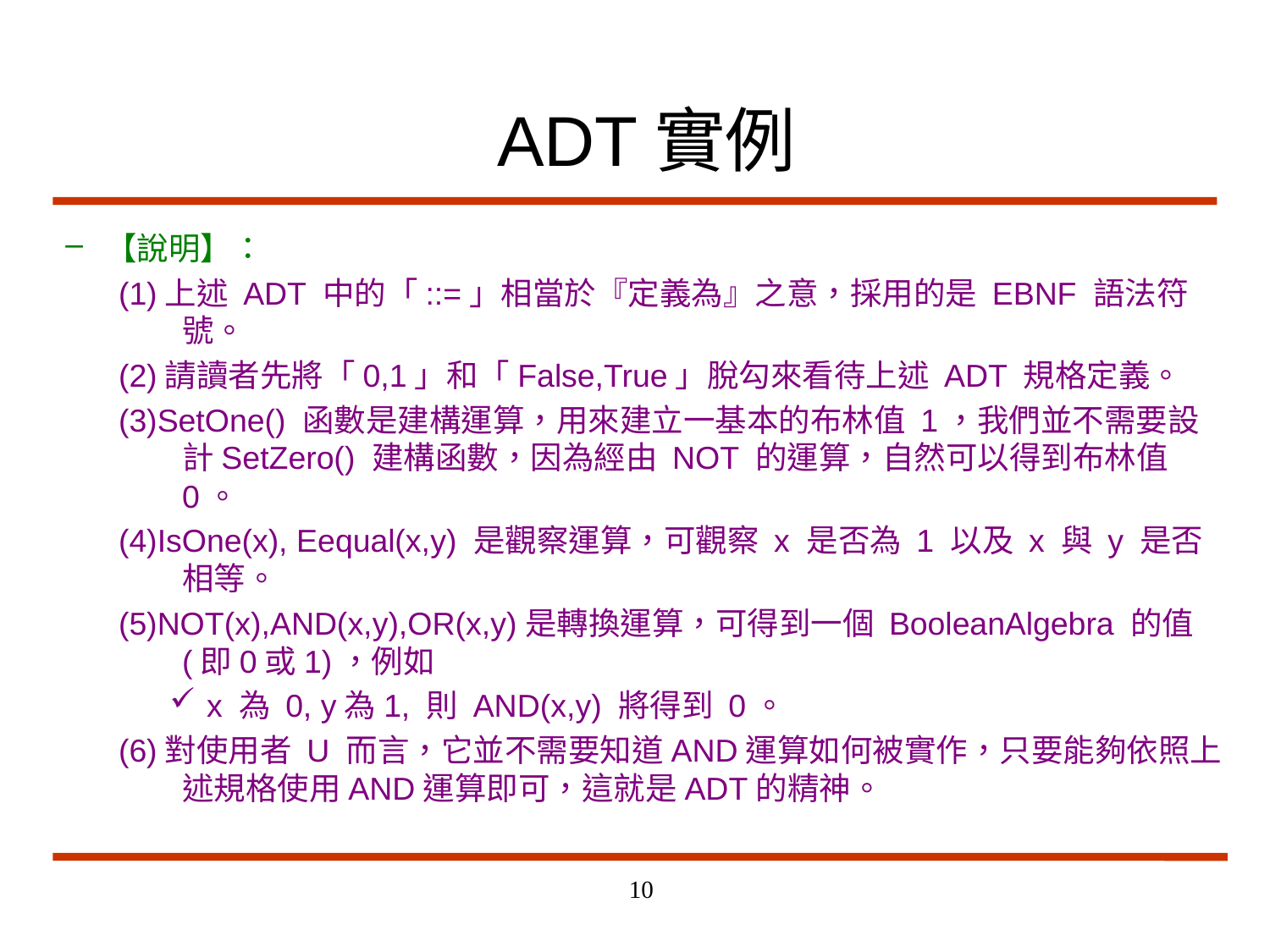

# ADT實例
【說明】：
(1)上述 ADT 中的「::=」相當於『定義為』之意，採用的是 EBNF 語法符號。
(2)請讀者先將「0,1」和「False,True」脫勾來看待上述 ADT 規格定義。
(3)SetOne() 函數是建構運算，用來建立一基本的布林值 1，我們並不需要設計SetZero() 建構函數，因為經由 NOT 的運算，自然可以得到布林值 0。
(4)IsOne(x), Eequal(x,y) 是觀察運算，可觀察 x 是否為 1 以及 x 與 y 是否相等。
(5)NOT(x),AND(x,y),OR(x,y)是轉換運算，可得到一個 BooleanAlgebra 的值 (即0或1)，例如
x 為 0, y為1, 則 AND(x,y) 將得到 0。
(6)對使用者 U 而言，它並不需要知道AND運算如何被實作，只要能夠依照上述規格使用AND運算即可，這就是ADT的精神。

10